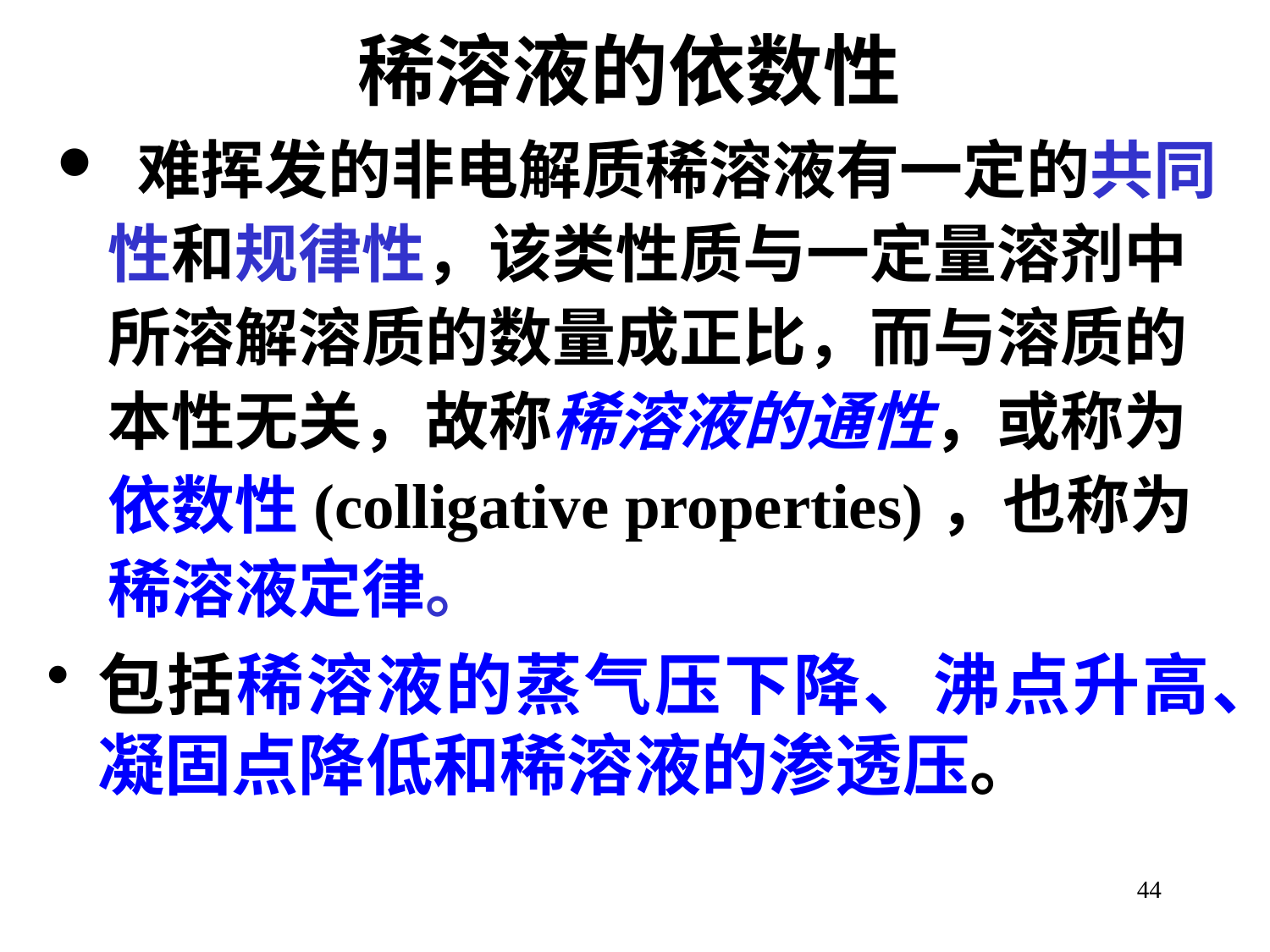

稀溶液的依数性
 难挥发的非电解质稀溶液有一定的共同性和规律性，该类性质与一定量溶剂中所溶解溶质的数量成正比，而与溶质的本性无关，故称稀溶液的通性，或称为依数性(colligative properties)，也称为稀溶液定律。
包括稀溶液的蒸气压下降、沸点升高、凝固点降低和稀溶液的渗透压。
44